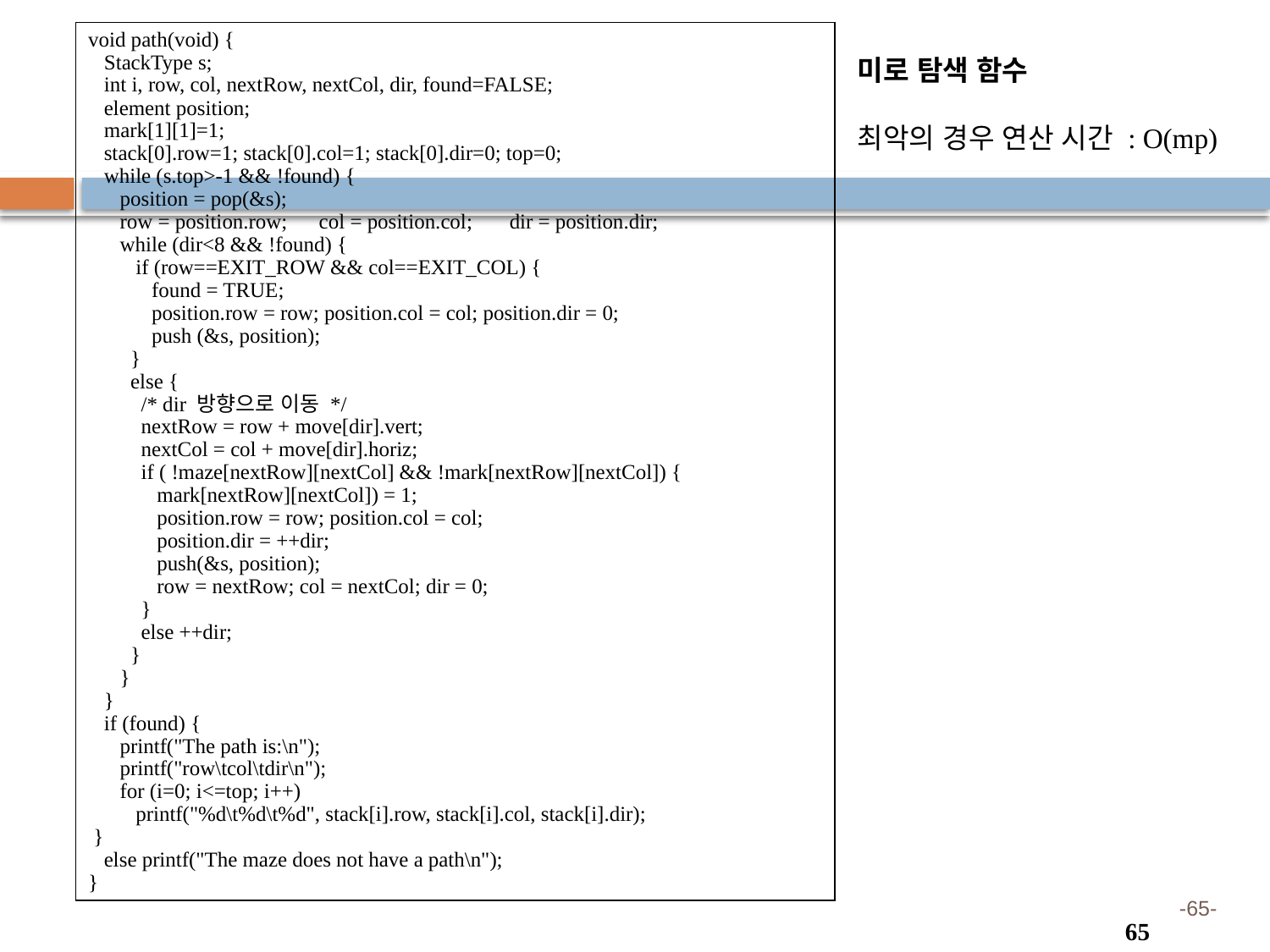

void path(void) {
   StackType s;
   int i, row, col, nextRow, nextCol, dir, found=FALSE;
   element position;
   mark[1][1]=1;
   stack[0].row=1; stack[0].col=1; stack[0].dir=0; top=0;
   while (s.top>-1 && !found) {
      position = pop(&s);
      row = position.row;      col = position.col;       dir = position.dir;
      while (dir<8 && !found) {
         if (row==EXIT_ROW && col==EXIT_COL) {
            found = TRUE;
            position.row = row; position.col = col; position.dir = 0;
            push (&s, position);
        }
        else {
          /* dir 방향으로 이동 */
          nextRow = row + move[dir].vert;
          nextCol = col + move[dir].horiz;
          if ( !maze[nextRow][nextCol] && !mark[nextRow][nextCol]) {
             mark[nextRow][nextCol]) = 1;
             position.row = row; position.col = col;
             position.dir = ++dir;
             push(&s, position);
             row = nextRow; col = nextCol; dir = 0;
          }
          else ++dir;
        }
      }
   }
   if (found) {
      printf("The path is:\n");
      printf("row\tcol\tdir\n");
      for (i=0; i<=top; i++)
         printf("%d\t%d\t%d", stack[i].row, stack[i].col, stack[i].dir);
 }
   else printf("The maze does not have a path\n");
}
미로 탐색 함수

최악의 경우 연산 시간 : O(mp)
65